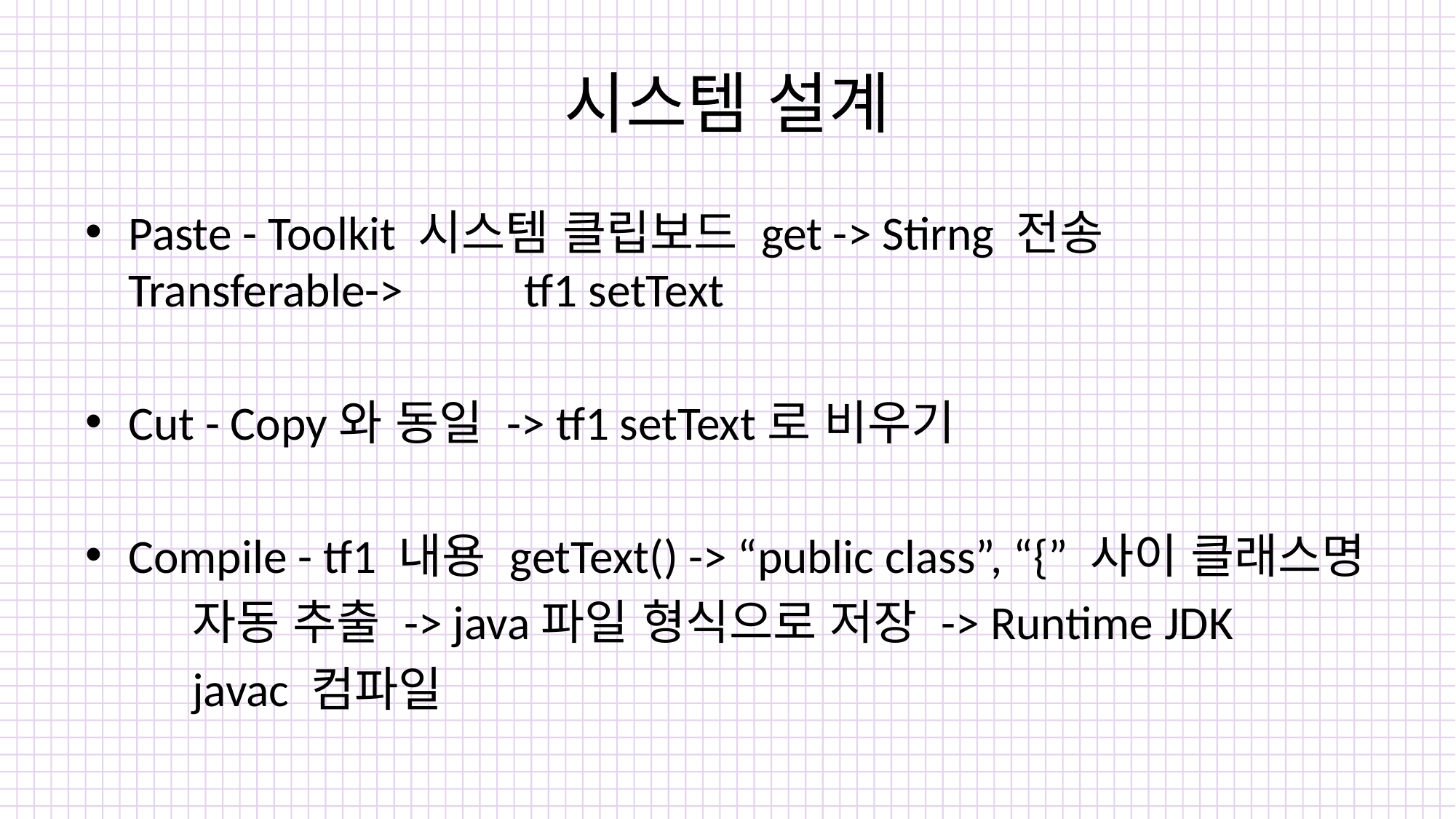

# 시스템 설계
Paste - Toolkit 시스템 클립보드 get -> Stirng 전송 Transferable-> 	       tf1 setText

Cut - Copy와 동일 -> tf1 setText로 비우기

Compile - tf1 내용 getText() -> “public class”, “{” 사이 클래스명
		자동 추출 -> java파일 형식으로 저장 -> Runtime JDK
		javac 컴파일